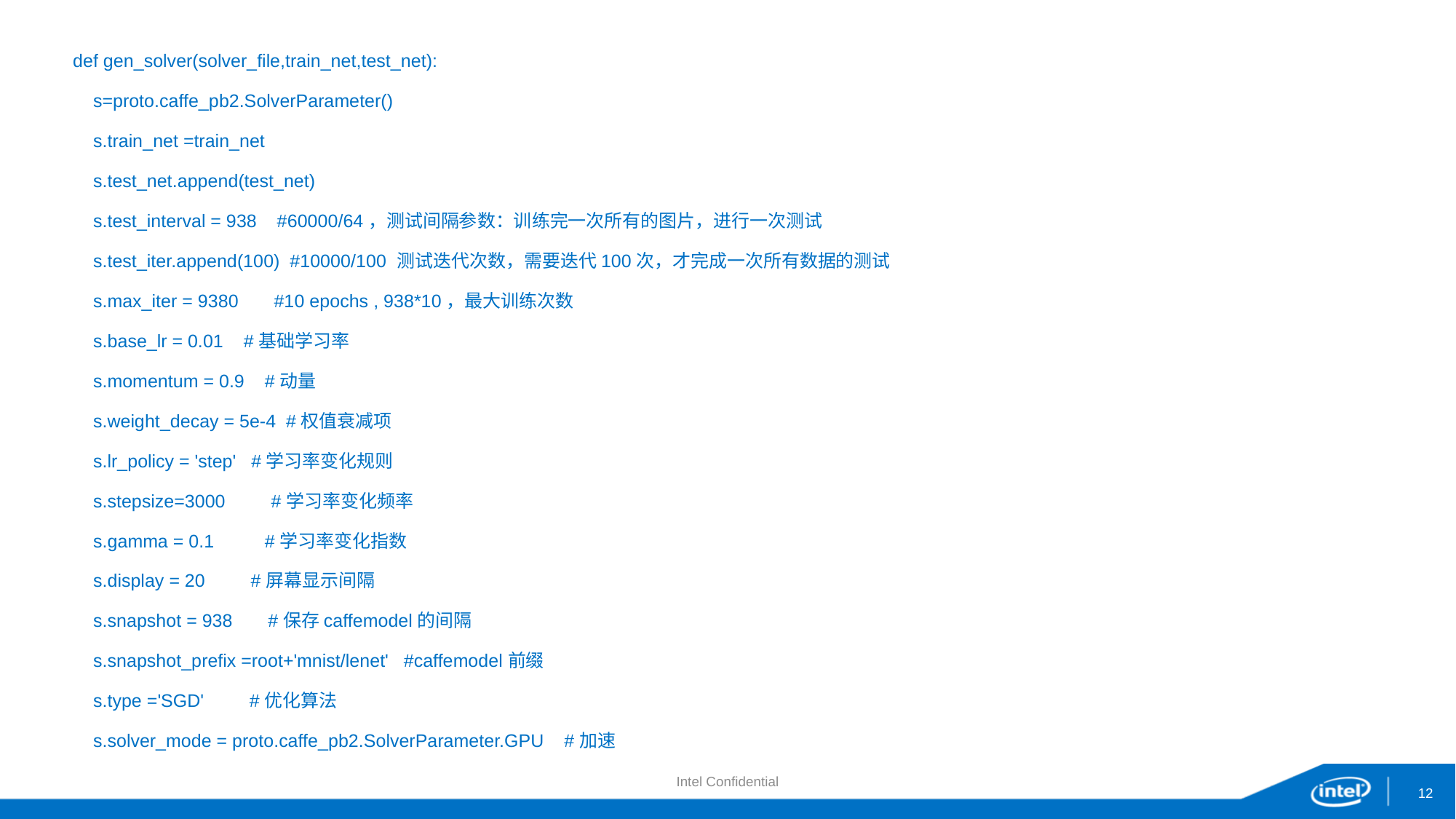

def gen_solver(solver_file,train_net,test_net):
    s=proto.caffe_pb2.SolverParameter()
    s.train_net =train_net
    s.test_net.append(test_net)
    s.test_interval = 938    #60000/64，测试间隔参数：训练完一次所有的图片，进行一次测试
    s.test_iter.append(100)  #10000/100 测试迭代次数，需要迭代100次，才完成一次所有数据的测试
    s.max_iter = 9380       #10 epochs , 938*10，最大训练次数
    s.base_lr = 0.01    #基础学习率
    s.momentum = 0.9    #动量
    s.weight_decay = 5e-4  #权值衰减项
    s.lr_policy = 'step'   #学习率变化规则
    s.stepsize=3000         #学习率变化频率
    s.gamma = 0.1          #学习率变化指数
    s.display = 20         #屏幕显示间隔
    s.snapshot = 938       #保存caffemodel的间隔
    s.snapshot_prefix =root+'mnist/lenet'   #caffemodel前缀
    s.type ='SGD'         #优化算法
    s.solver_mode = proto.caffe_pb2.SolverParameter.GPU    #加速
Intel Confidential
12